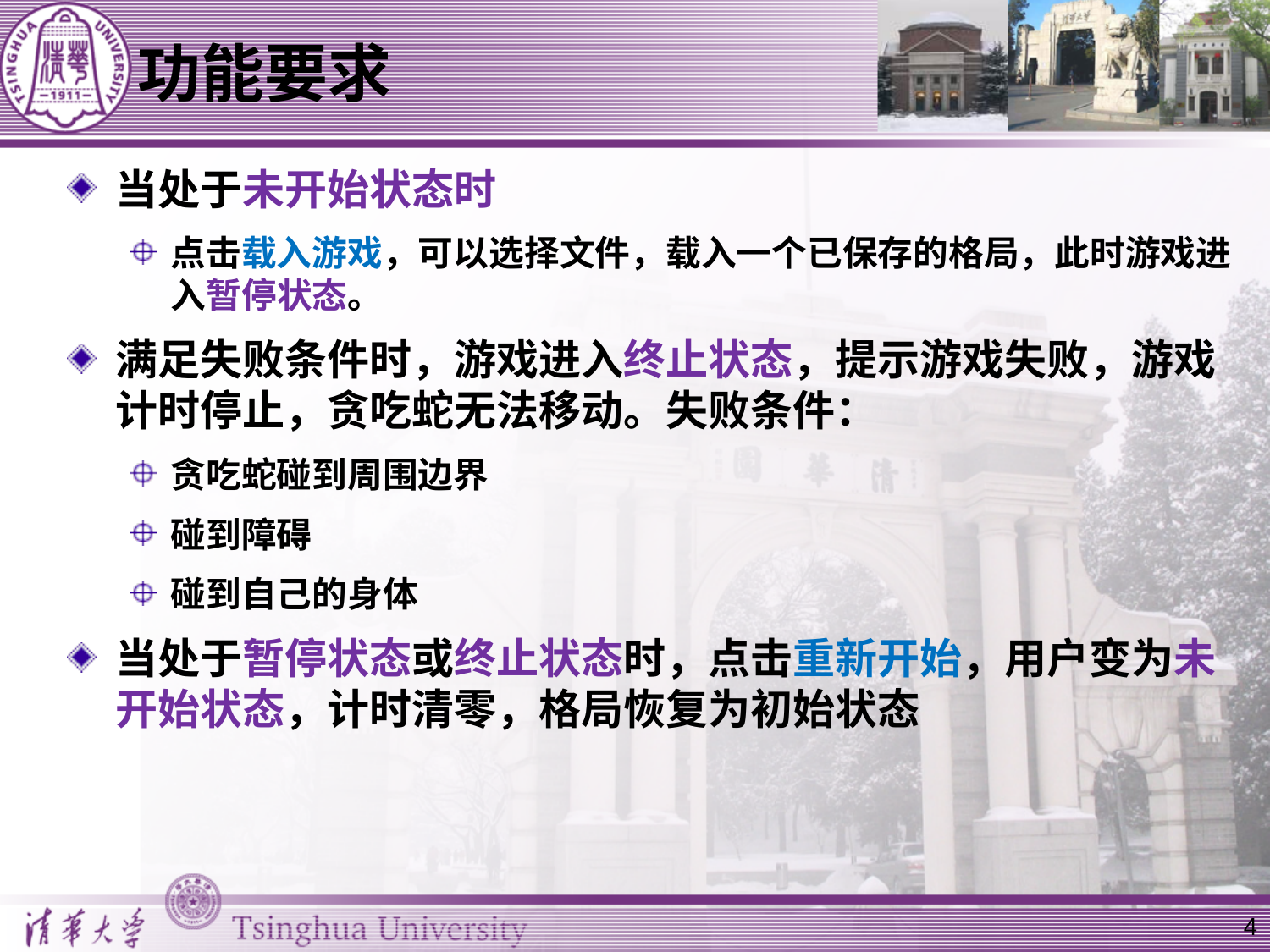

# 功能要求
当处于未开始状态时
点击载入游戏，可以选择文件，载入一个已保存的格局，此时游戏进入暂停状态。
满足失败条件时，游戏进入终止状态，提示游戏失败，游戏计时停止，贪吃蛇无法移动。失败条件：
贪吃蛇碰到周围边界
碰到障碍
碰到自己的身体
当处于暂停状态或终止状态时，点击重新开始，用户变为未开始状态，计时清零，格局恢复为初始状态
4